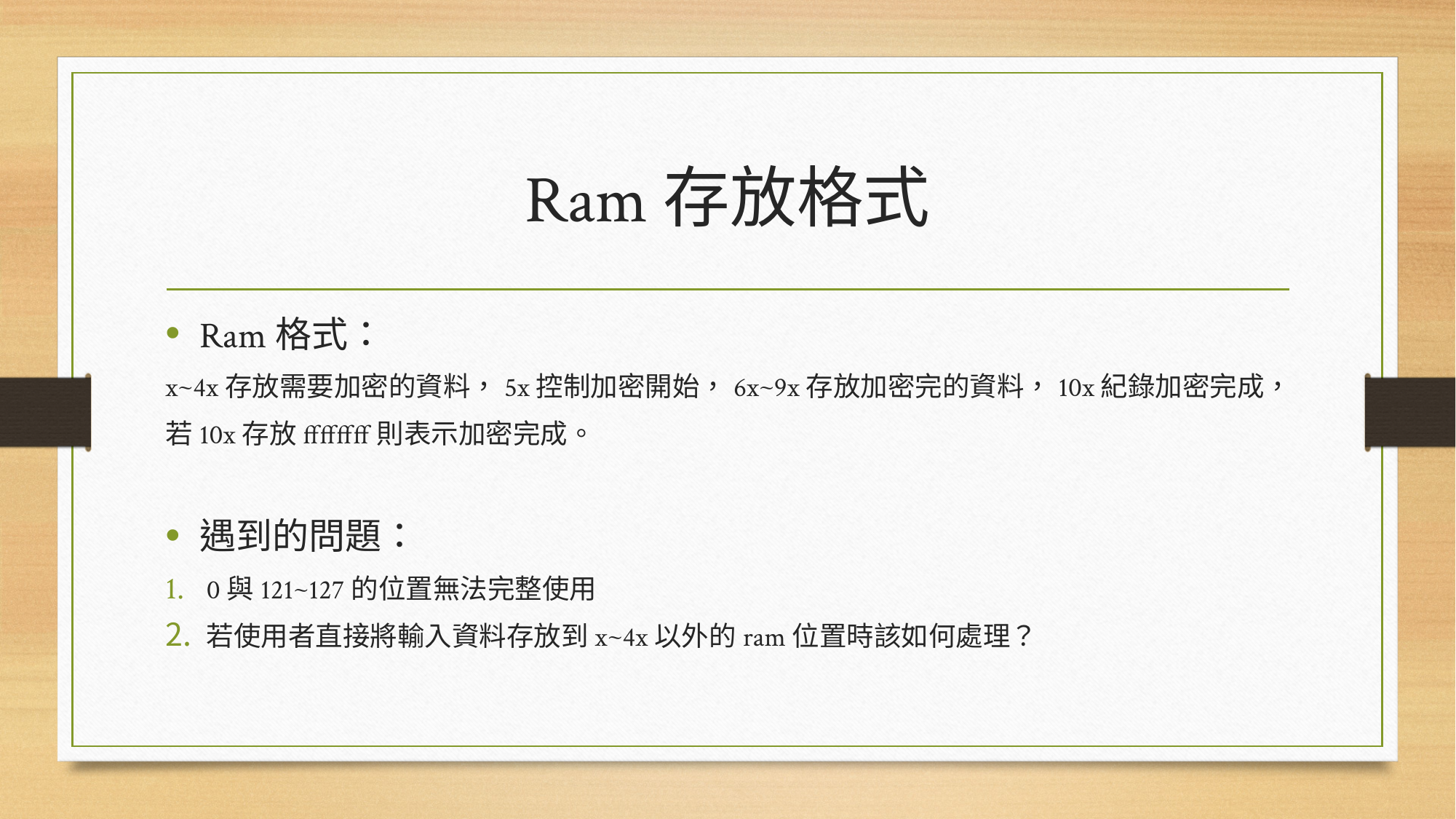

# Ram存放格式
Ram格式：
x~4x存放需要加密的資料，5x控制加密開始，6x~9x存放加密完的資料，10x紀錄加密完成，
若10x存放ffffffff則表示加密完成。

遇到的問題：
0與121~127的位置無法完整使用
若使用者直接將輸入資料存放到x~4x以外的ram位置時該如何處理？